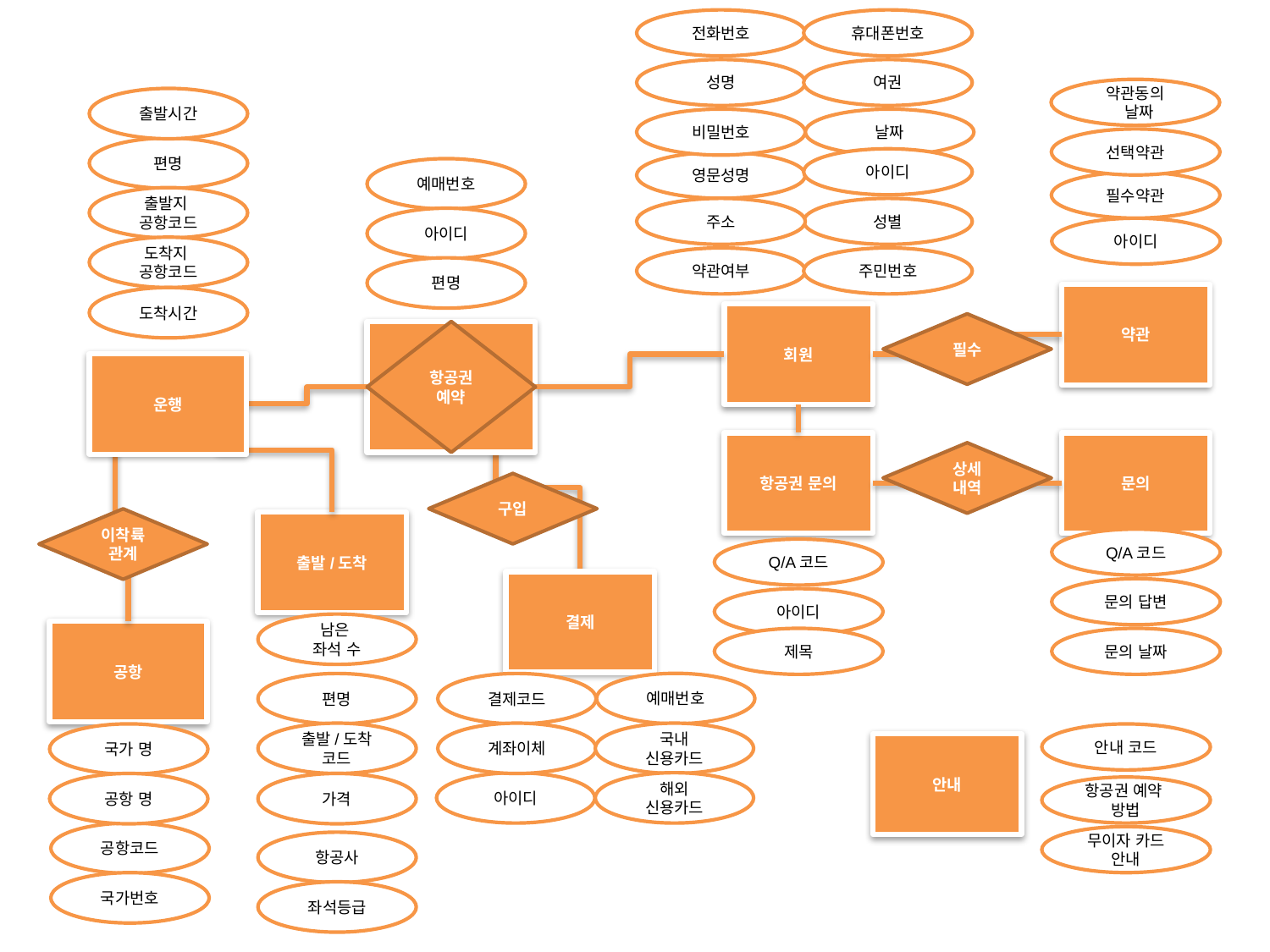

전화번호
휴대폰번호
성명
여권
약관동의
 날짜
출발시간
비밀번호
날짜
선택약관
편명
아이디
영문성명
예매번호
필수약관
출발지
공항코드
주소
성별
아이디
아이디
도착지
공항코드
약관여부
주민번호
편명
약관
도착시간
회원
필수

항공권 예약
운행
항공권 문의
문의
상세
내역
구입
이착륙 관계
출발/도착
Q/A코드
Q/A코드
결제
문의 답변
아이디
남은
좌석 수
공항
제목
문의 날짜
예매번호
편명
결제코드
출발/도착 코드
계좌이체
국내
신용카드
국가 명
안내 코드
안내
아이디
해외
신용카드
공항 명
가격
항공권 예약
방법
공항코드
무이자 카드
안내
항공사
국가번호
좌석등급